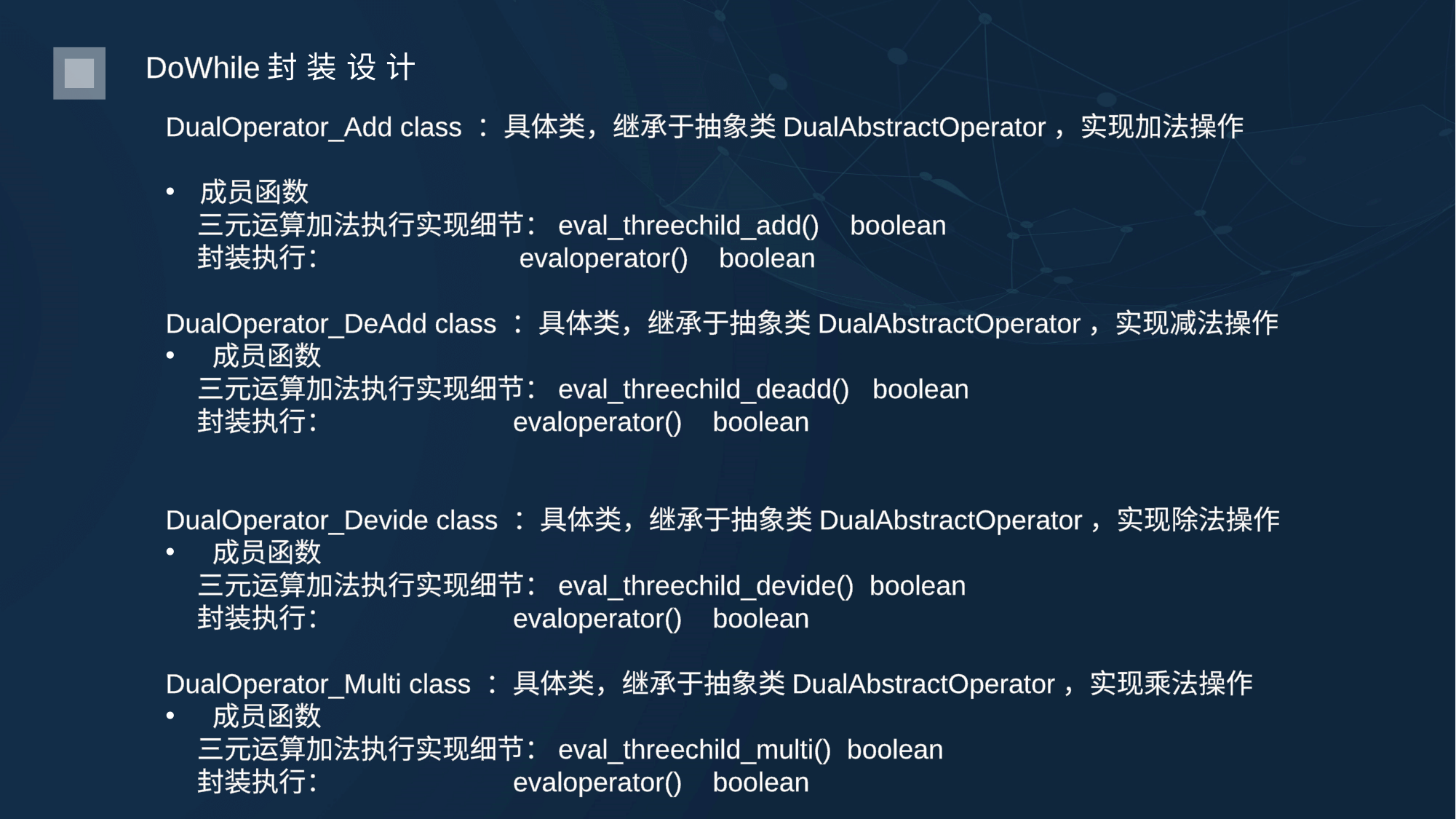

DoWhile封装设计

DualOperator_Add class ：具体类，继承于抽象类DualAbstractOperator，实现加法操作

成员函数
    三元运算加法执行实现细节：eval_threechild_add()    boolean
    封装执行：                             evaloperator()    boolean

DualOperator_DeAdd class ：具体类，继承于抽象类DualAbstractOperator，实现减法操作
 成员函数
    三元运算加法执行实现细节：eval_threechild_deadd()   boolean
    封装执行：                            evaloperator()    boolean

DualOperator_Devide class ：具体类，继承于抽象类DualAbstractOperator，实现除法操作
 成员函数
    三元运算加法执行实现细节：eval_threechild_devide()  boolean
    封装执行：                            evaloperator()    boolean

DualOperator_Multi class ：具体类，继承于抽象类DualAbstractOperator，实现乘法操作
 成员函数
    三元运算加法执行实现细节：eval_threechild_multi()  boolean
    封装执行：                            evaloperator()    boolean